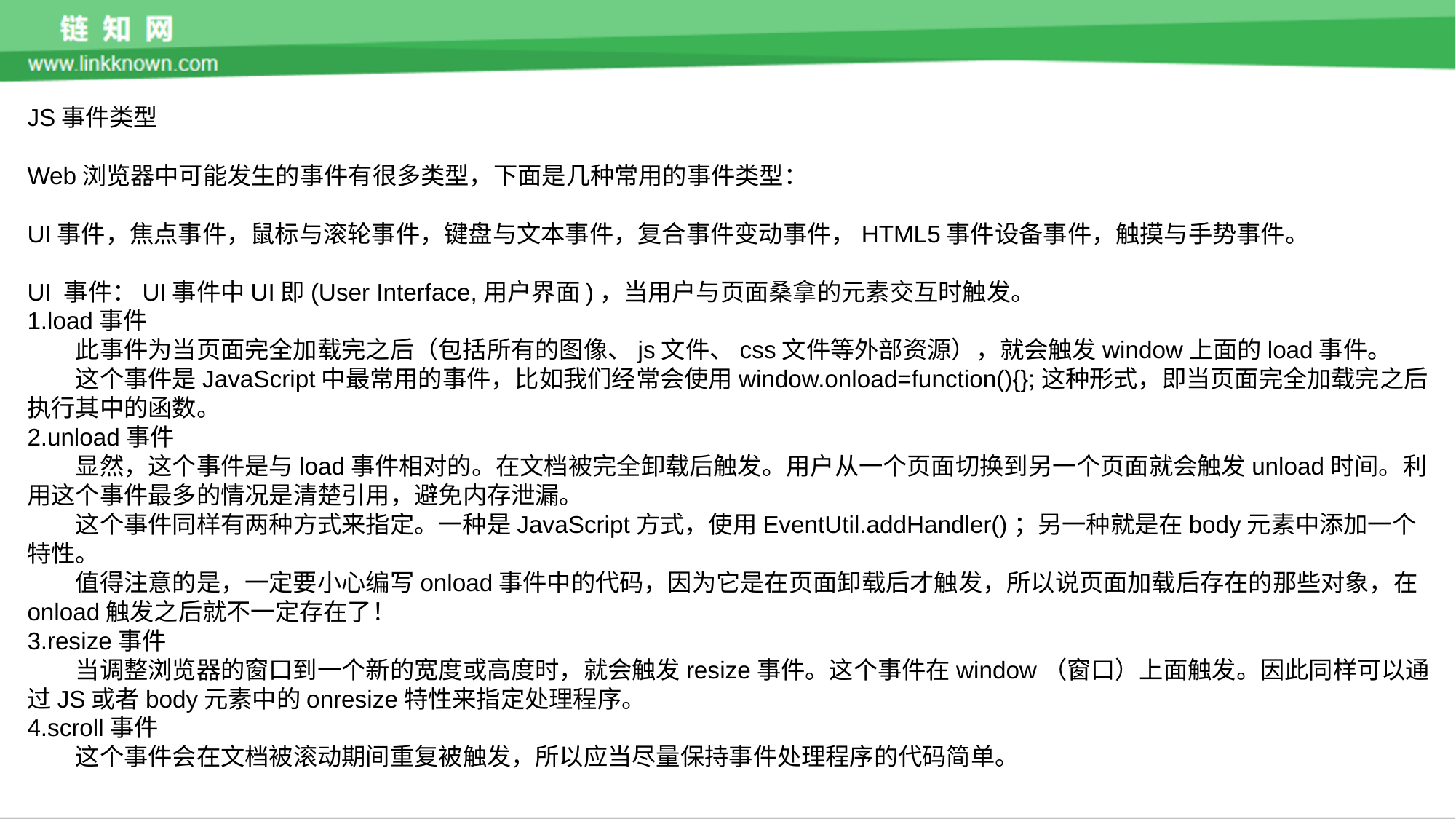

JS事件类型

Web浏览器中可能发生的事件有很多类型，下面是几种常用的事件类型：

UI事件，焦点事件，鼠标与滚轮事件，键盘与文本事件，复合事件变动事件，HTML5事件设备事件，触摸与手势事件。

UI 事件：UI事件中UI即(User Interface,用户界面)，当用户与页面桑拿的元素交互时触发。
1.load事件
　　此事件为当页面完全加载完之后（包括所有的图像、js文件、css文件等外部资源），就会触发window上面的load事件。
　　这个事件是JavaScript中最常用的事件，比如我们经常会使用window.onload=function(){};这种形式，即当页面完全加载完之后执行其中的函数。
2.unload事件
　　显然，这个事件是与load事件相对的。在文档被完全卸载后触发。用户从一个页面切换到另一个页面就会触发unload时间。利用这个事件最多的情况是清楚引用，避免内存泄漏。
　　这个事件同样有两种方式来指定。一种是JavaScript方式，使用EventUtil.addHandler()；另一种就是在body元素中添加一个特性。
　　值得注意的是，一定要小心编写onload事件中的代码，因为它是在页面卸载后才触发，所以说页面加载后存在的那些对象，在onload触发之后就不一定存在了！
3.resize事件
　　当调整浏览器的窗口到一个新的宽度或高度时，就会触发resize事件。这个事件在window（窗口）上面触发。因此同样可以通过JS或者body元素中的onresize特性来指定处理程序。
4.scroll事件
　　这个事件会在文档被滚动期间重复被触发，所以应当尽量保持事件处理程序的代码简单。